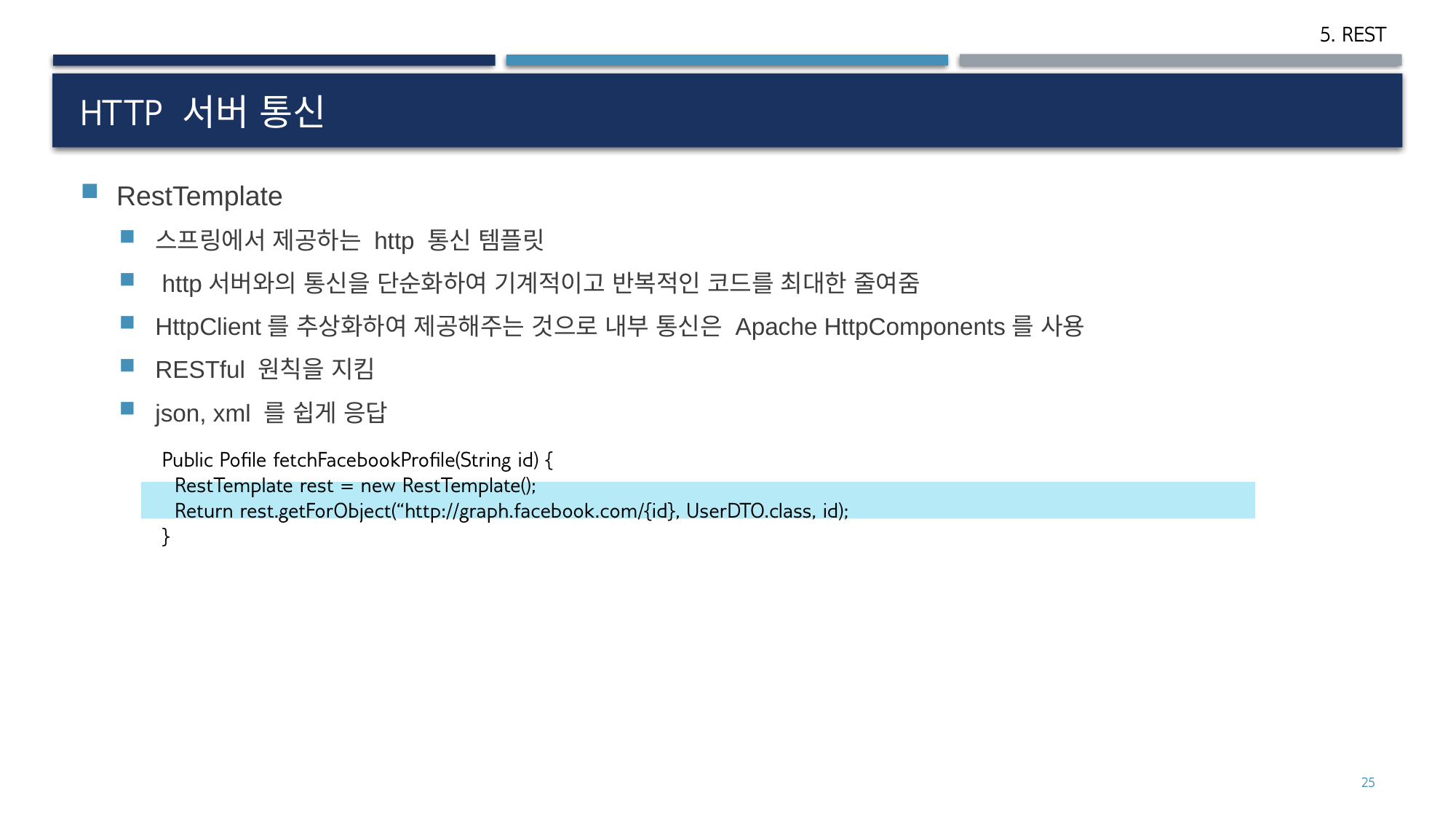

# HTTP 서버 통신
RestTemplate
스프링에서 제공하는 http 통신 템플릿
 http서버와의 통신을 단순화하여 기계적이고 반복적인 코드를 최대한 줄여줌
HttpClient를 추상화하여 제공해주는 것으로 내부 통신은 Apache HttpComponents를 사용
RESTful 원칙을 지킴
json, xml 를 쉽게 응답
Public Pofile fetchFacebookProfile(String id) {
  RestTemplate rest = new RestTemplate();
  Return rest.getForObject(“http://graph.facebook.com/{id}, UserDTO.class, id);
}

25